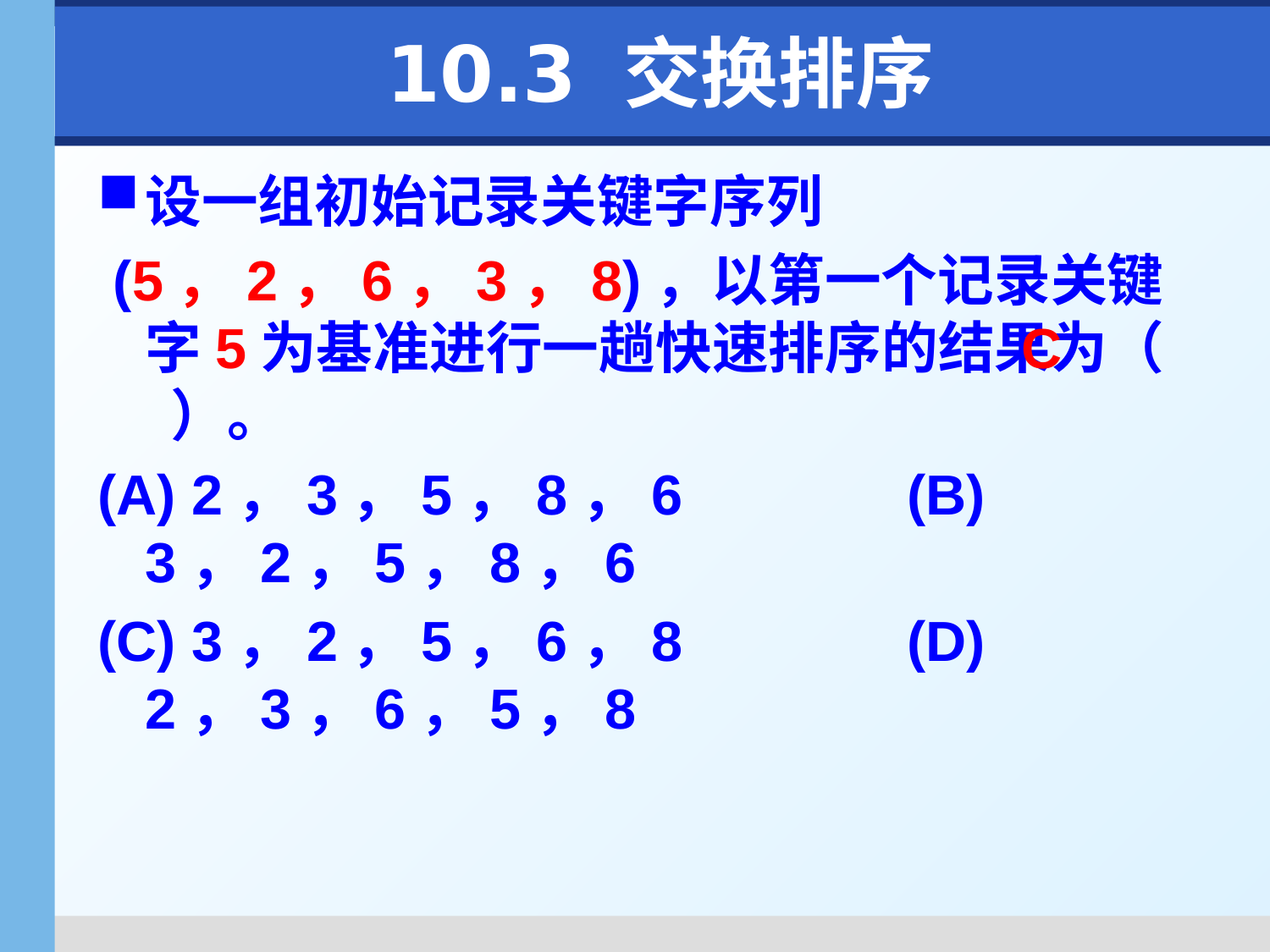

# 10.3 交换排序
设一组初始记录关键字序列
 (5，2，6，3，8)，以第一个记录关键字5为基准进行一趟快速排序的结果为（      ）。
(A) 2，3，5，8，6		(B) 3，2，5，8，6
(C) 3，2，5，6，8		(D) 2，3，6，5，8
C